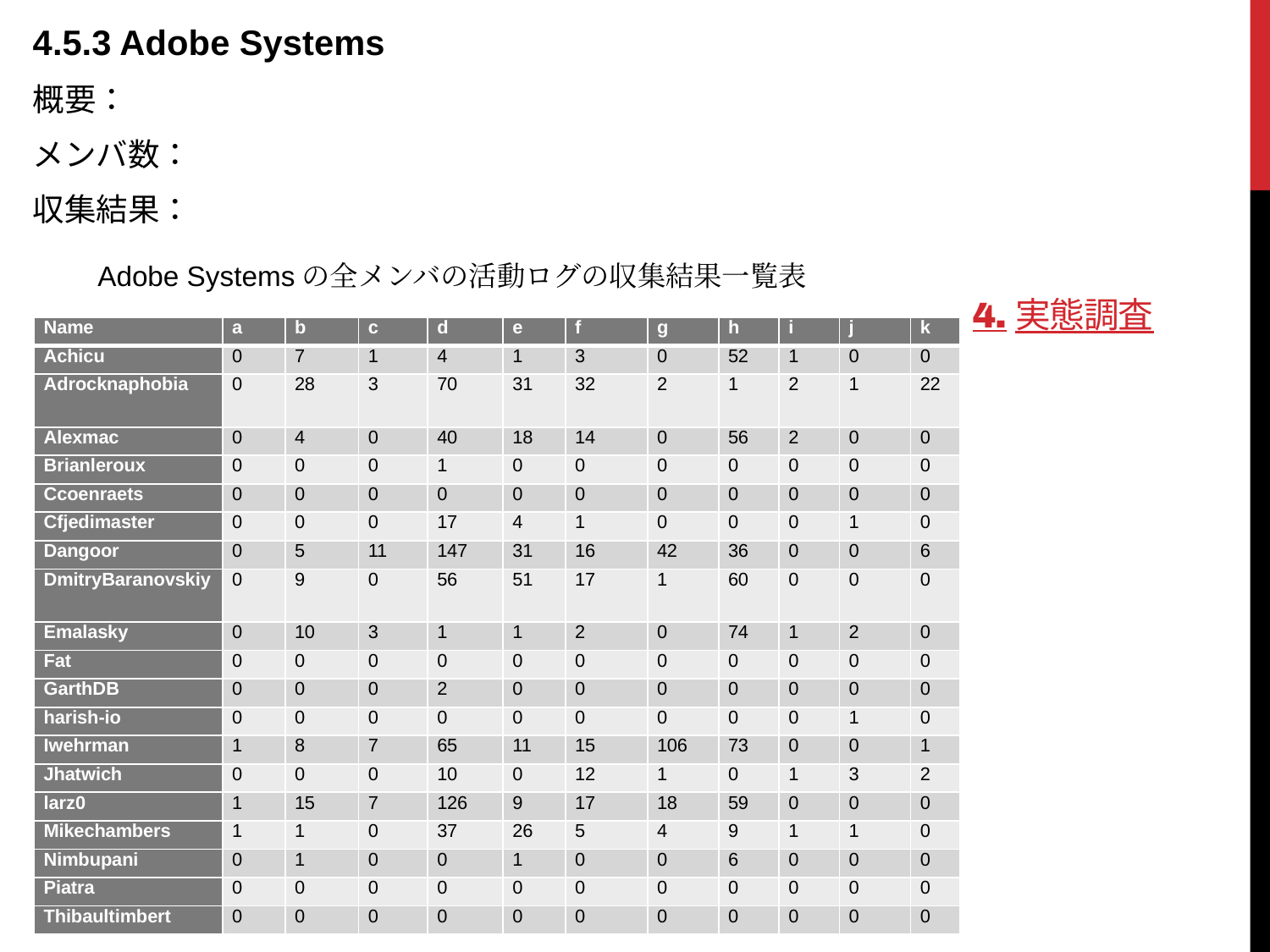

4.5.3 Adobe Systems
概要：
メンバ数：
収集結果：
 Adobe Systemsの全メンバの活動ログの収集結果一覧表
| Name | a | b | c | d | e | f | g | h | i | j | k |
| --- | --- | --- | --- | --- | --- | --- | --- | --- | --- | --- | --- |
| Achicu | 0 | 7 | 1 | 4 | 1 | 3 | 0 | 52 | 1 | 0 | 0 |
| Adrocknaphobia | 0 | 28 | 3 | 70 | 31 | 32 | 2 | 1 | 2 | 1 | 22 |
| Alexmac | 0 | 4 | 0 | 40 | 18 | 14 | 0 | 56 | 2 | 0 | 0 |
| Brianleroux | 0 | 0 | 0 | 1 | 0 | 0 | 0 | 0 | 0 | 0 | 0 |
| Ccoenraets | 0 | 0 | 0 | 0 | 0 | 0 | 0 | 0 | 0 | 0 | 0 |
| Cfjedimaster | 0 | 0 | 0 | 17 | 4 | 1 | 0 | 0 | 0 | 1 | 0 |
| Dangoor | 0 | 5 | 11 | 147 | 31 | 16 | 42 | 36 | 0 | 0 | 6 |
| DmitryBaranovskiy | 0 | 9 | 0 | 56 | 51 | 17 | 1 | 60 | 0 | 0 | 0 |
| Emalasky | 0 | 10 | 3 | 1 | 1 | 2 | 0 | 74 | 1 | 2 | 0 |
| Fat | 0 | 0 | 0 | 0 | 0 | 0 | 0 | 0 | 0 | 0 | 0 |
| GarthDB | 0 | 0 | 0 | 2 | 0 | 0 | 0 | 0 | 0 | 0 | 0 |
| harish-io | 0 | 0 | 0 | 0 | 0 | 0 | 0 | 0 | 0 | 1 | 0 |
| Iwehrman | 1 | 8 | 7 | 65 | 11 | 15 | 106 | 73 | 0 | 0 | 1 |
| Jhatwich | 0 | 0 | 0 | 10 | 0 | 12 | 1 | 0 | 1 | 3 | 2 |
| larz0 | 1 | 15 | 7 | 126 | 9 | 17 | 18 | 59 | 0 | 0 | 0 |
| Mikechambers | 1 | 1 | 0 | 37 | 26 | 5 | 4 | 9 | 1 | 1 | 0 |
| Nimbupani | 0 | 1 | 0 | 0 | 1 | 0 | 0 | 6 | 0 | 0 | 0 |
| Piatra | 0 | 0 | 0 | 0 | 0 | 0 | 0 | 0 | 0 | 0 | 0 |
| Thibaultimbert | 0 | 0 | 0 | 0 | 0 | 0 | 0 | 0 | 0 | 0 | 0 |

4.実態調査